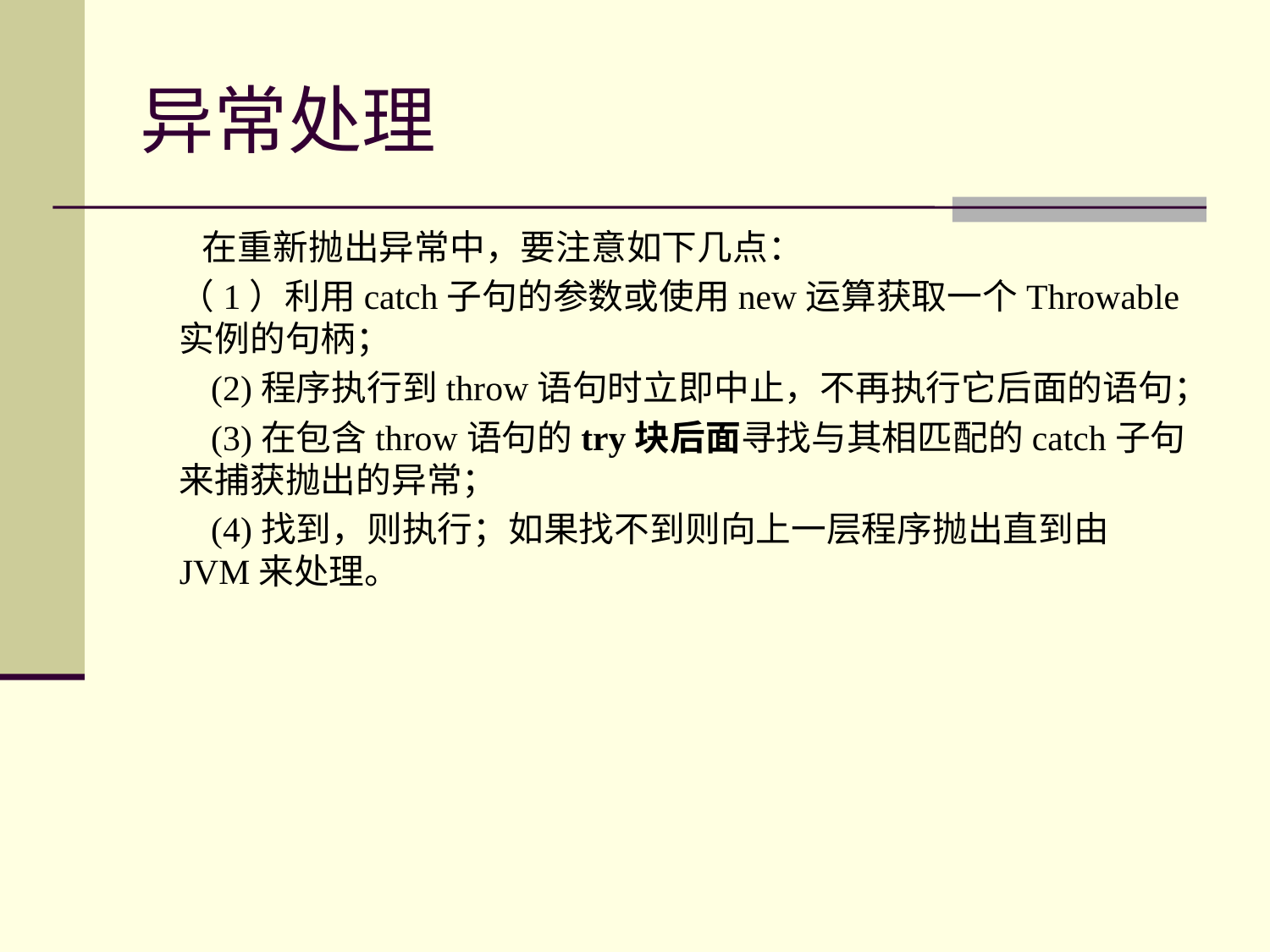

# 异常处理
　　在重新抛出异常中，要注意如下几点：
	（1）利用catch子句的参数或使用new运算获取一个Throwable实例的句柄；
　　(2)程序执行到throw语句时立即中止，不再执行它后面的语句；
　　(3)在包含throw语句的try块后面寻找与其相匹配的catch子句来捕获抛出的异常；
　　(4)找到，则执行；如果找不到则向上一层程序抛出直到由JVM来处理。